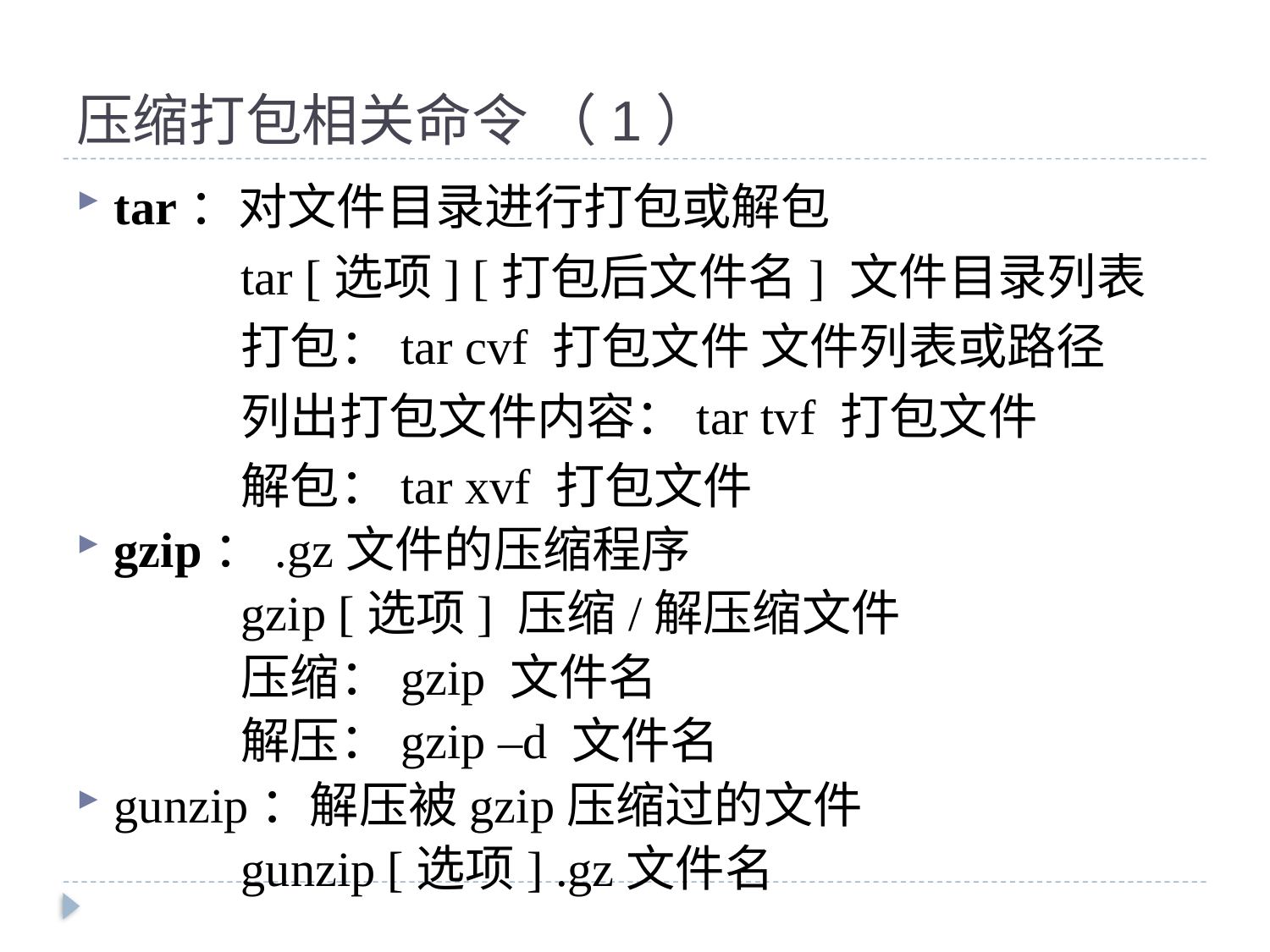

# 压缩打包相关命令 （1）
tar：对文件目录进行打包或解包
		tar [选项] [打包后文件名] 文件目录列表
		打包：tar cvf 打包文件 文件列表或路径
		列出打包文件内容：tar tvf 打包文件
		解包：tar xvf 打包文件
gzip：.gz文件的压缩程序
		gzip [选项] 压缩/解压缩文件
		压缩：gzip 文件名
		解压：gzip –d 文件名
gunzip：解压被gzip压缩过的文件
		gunzip [选项] .gz文件名